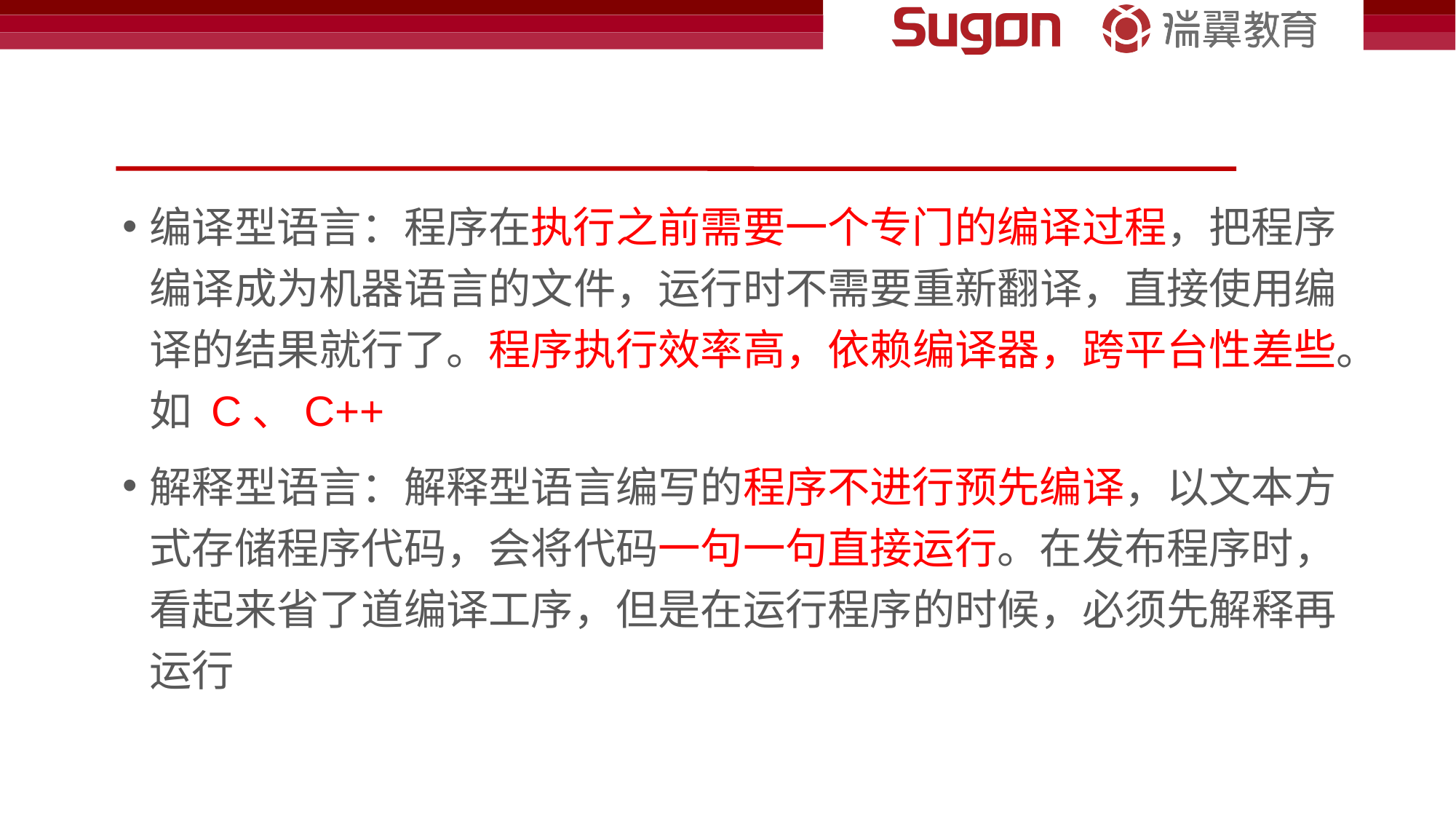

#
编译型语言：程序在执行之前需要一个专门的编译过程，把程序编译成为机器语言的文件，运行时不需要重新翻译，直接使用编译的结果就行了。程序执行效率高，依赖编译器，跨平台性差些。如 C、C++
解释型语言：解释型语言编写的程序不进行预先编译，以文本方式存储程序代码，会将代码一句一句直接运行。在发布程序时，看起来省了道编译工序，但是在运行程序的时候，必须先解释再运行